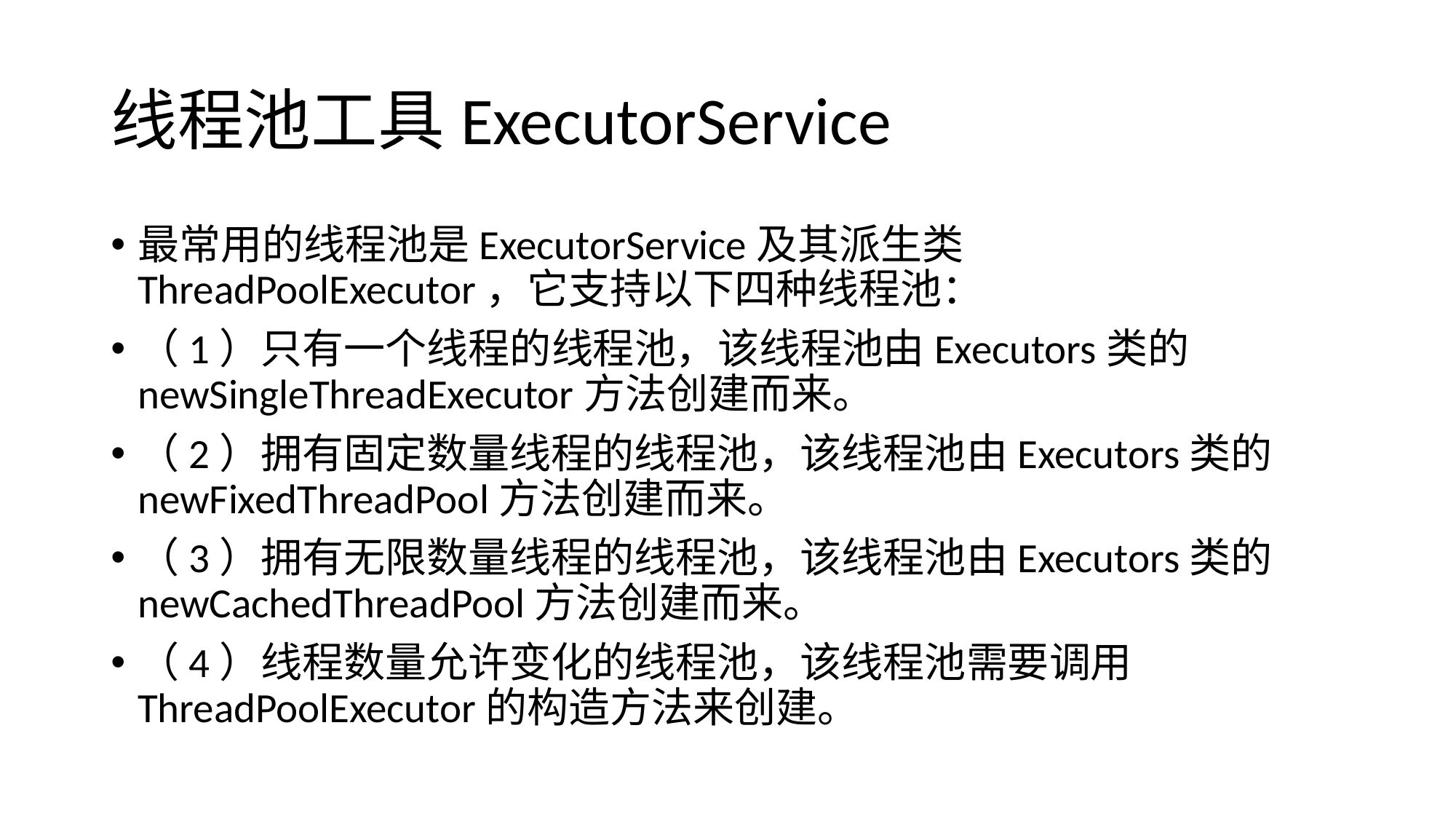

# 线程池工具ExecutorService
最常用的线程池是ExecutorService及其派生类ThreadPoolExecutor，它支持以下四种线程池：
（1）只有一个线程的线程池，该线程池由Executors类的newSingleThreadExecutor方法创建而来。
（2）拥有固定数量线程的线程池，该线程池由Executors类的newFixedThreadPool方法创建而来。
（3）拥有无限数量线程的线程池，该线程池由Executors类的newCachedThreadPool方法创建而来。
（4）线程数量允许变化的线程池，该线程池需要调用ThreadPoolExecutor的构造方法来创建。